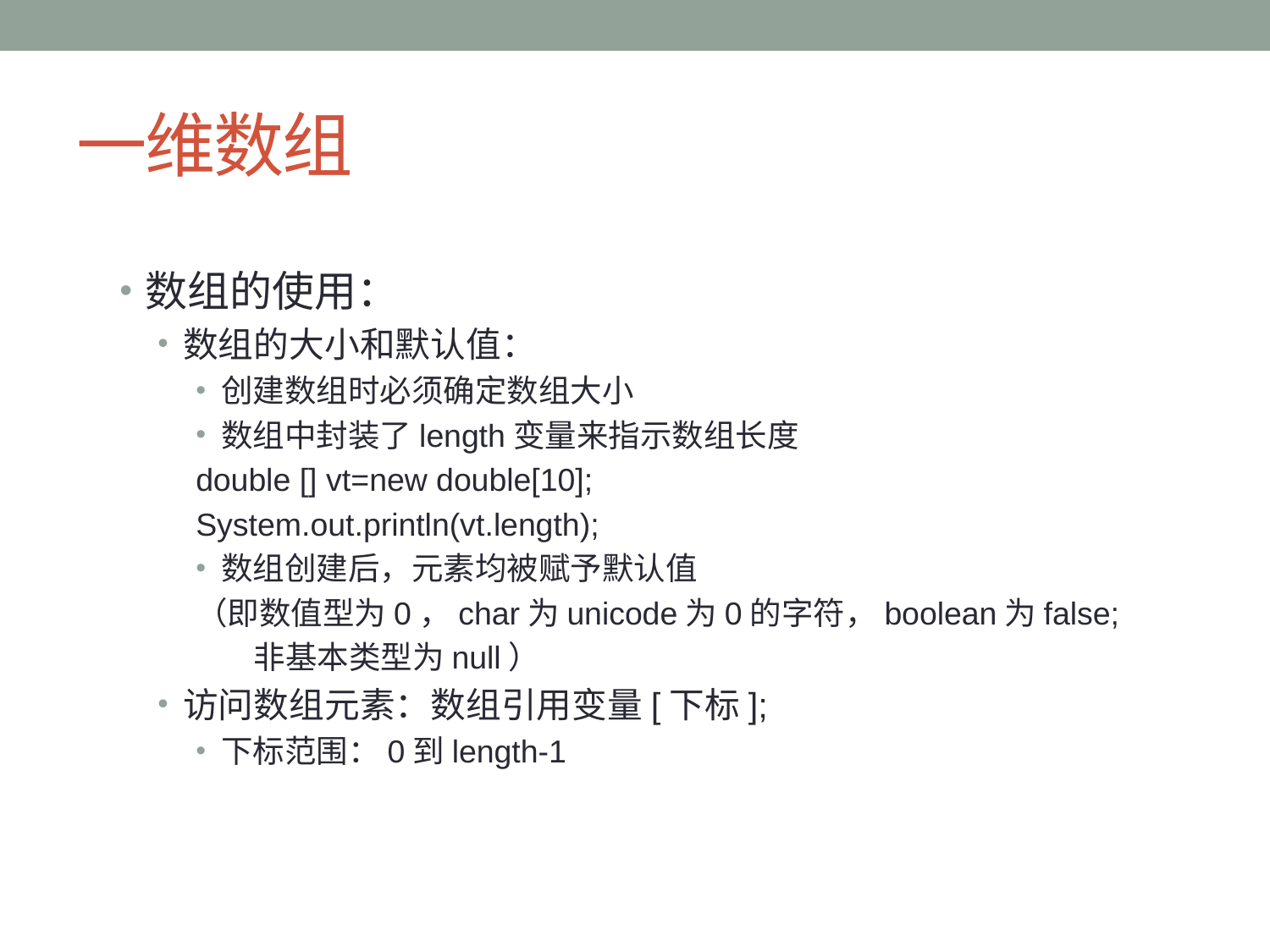

# 一维数组
数组的使用：
数组的大小和默认值：
创建数组时必须确定数组大小
数组中封装了length变量来指示数组长度
double [] vt=new double[10];
System.out.println(vt.length);
数组创建后，元素均被赋予默认值
（即数值型为0，char为unicode为0的字符，boolean为false;
       非基本类型为null）
访问数组元素：数组引用变量[下标];
下标范围：0到length-1